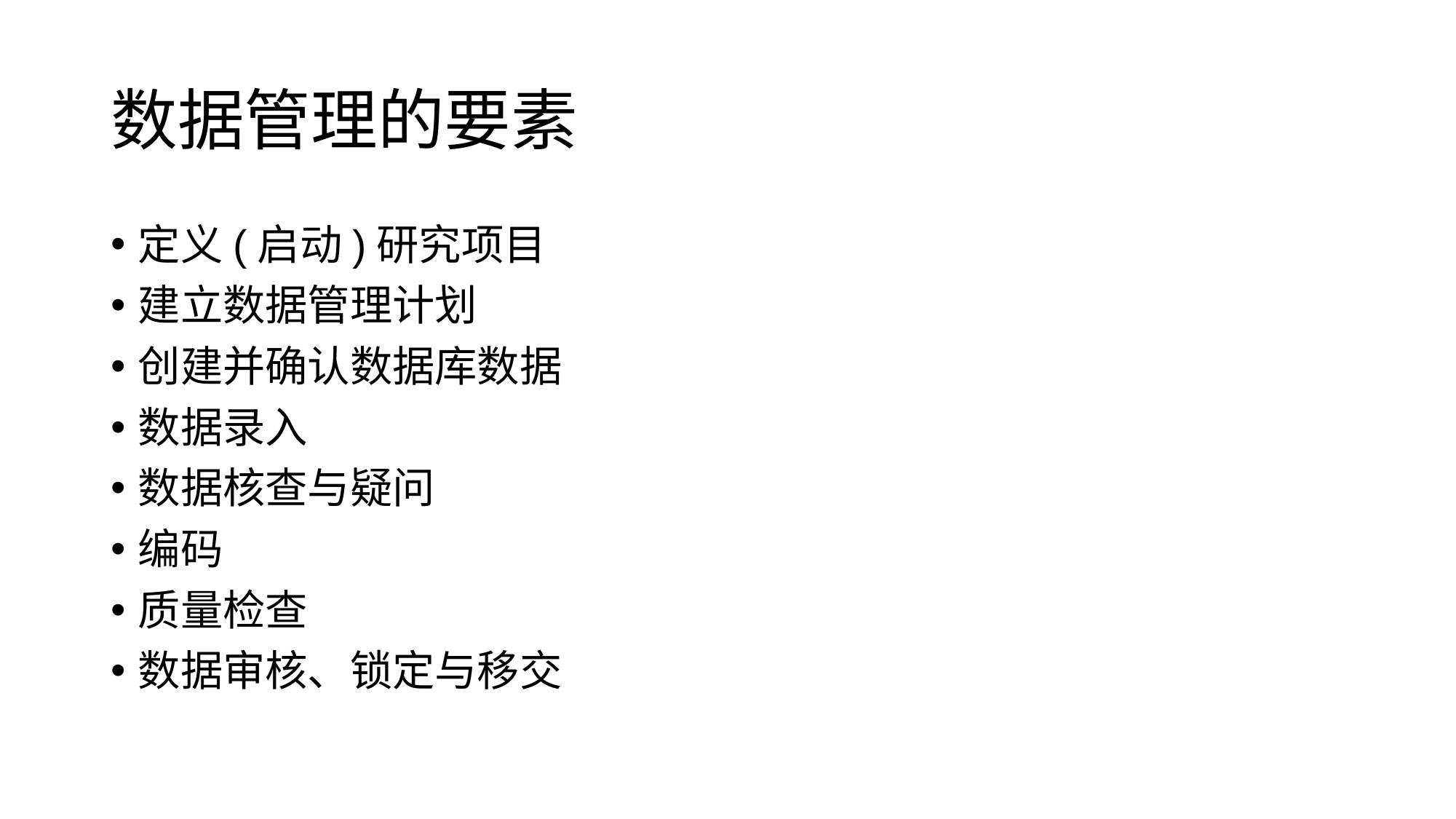

# 数据管理的要素
定义(启动)研究项目
建立数据管理计划
创建并确认数据库数据
数据录入
数据核查与疑问
编码
质量检查
数据审核、锁定与移交